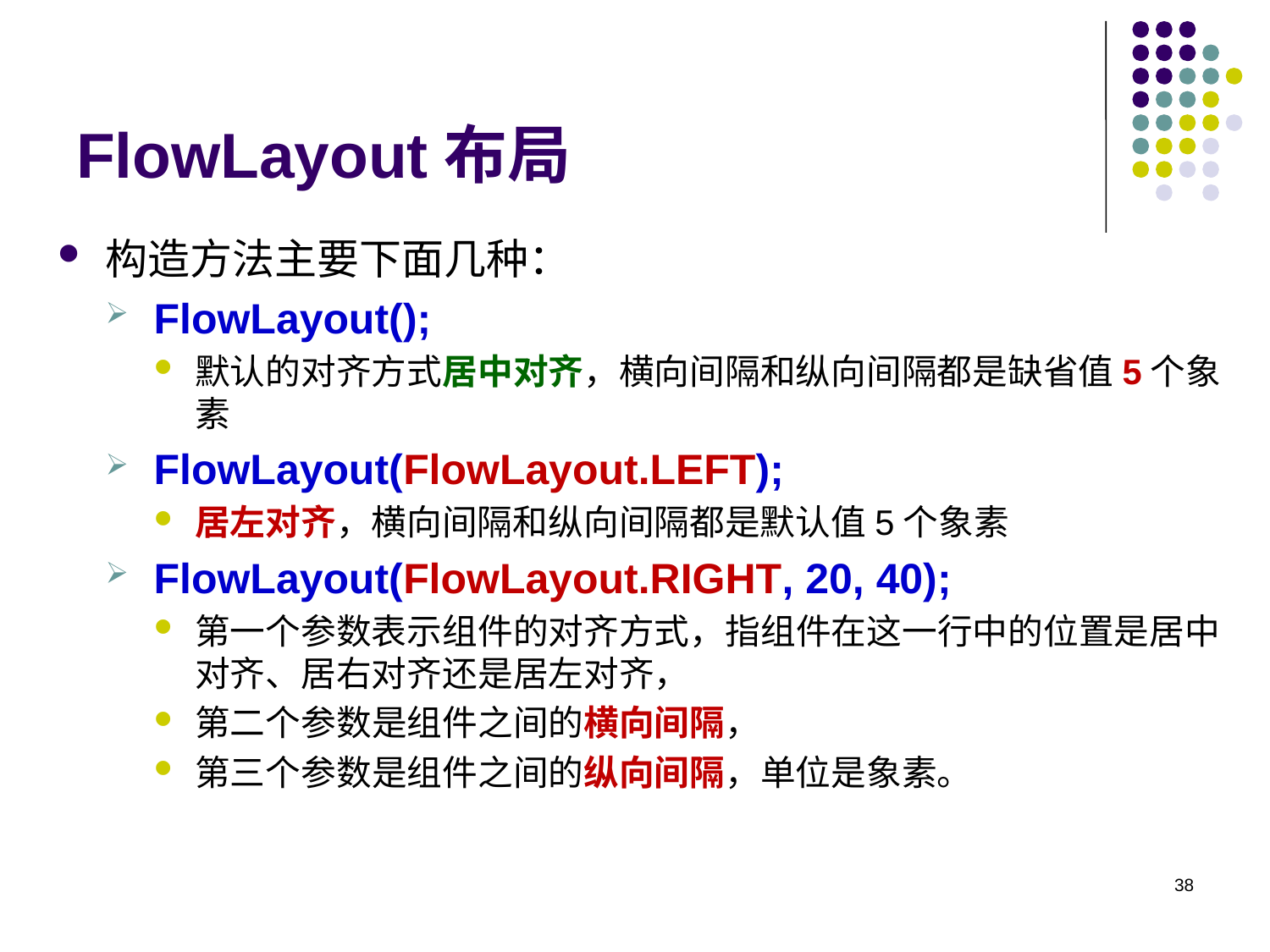

# FlowLayout布局
构造方法主要下面几种：
FlowLayout();
默认的对齐方式居中对齐，横向间隔和纵向间隔都是缺省值5个象素
FlowLayout(FlowLayout.LEFT);
居左对齐，横向间隔和纵向间隔都是默认值5个象素
FlowLayout(FlowLayout.RIGHT, 20, 40);
第一个参数表示组件的对齐方式，指组件在这一行中的位置是居中对齐、居右对齐还是居左对齐，
第二个参数是组件之间的横向间隔，
第三个参数是组件之间的纵向间隔，单位是象素。
38